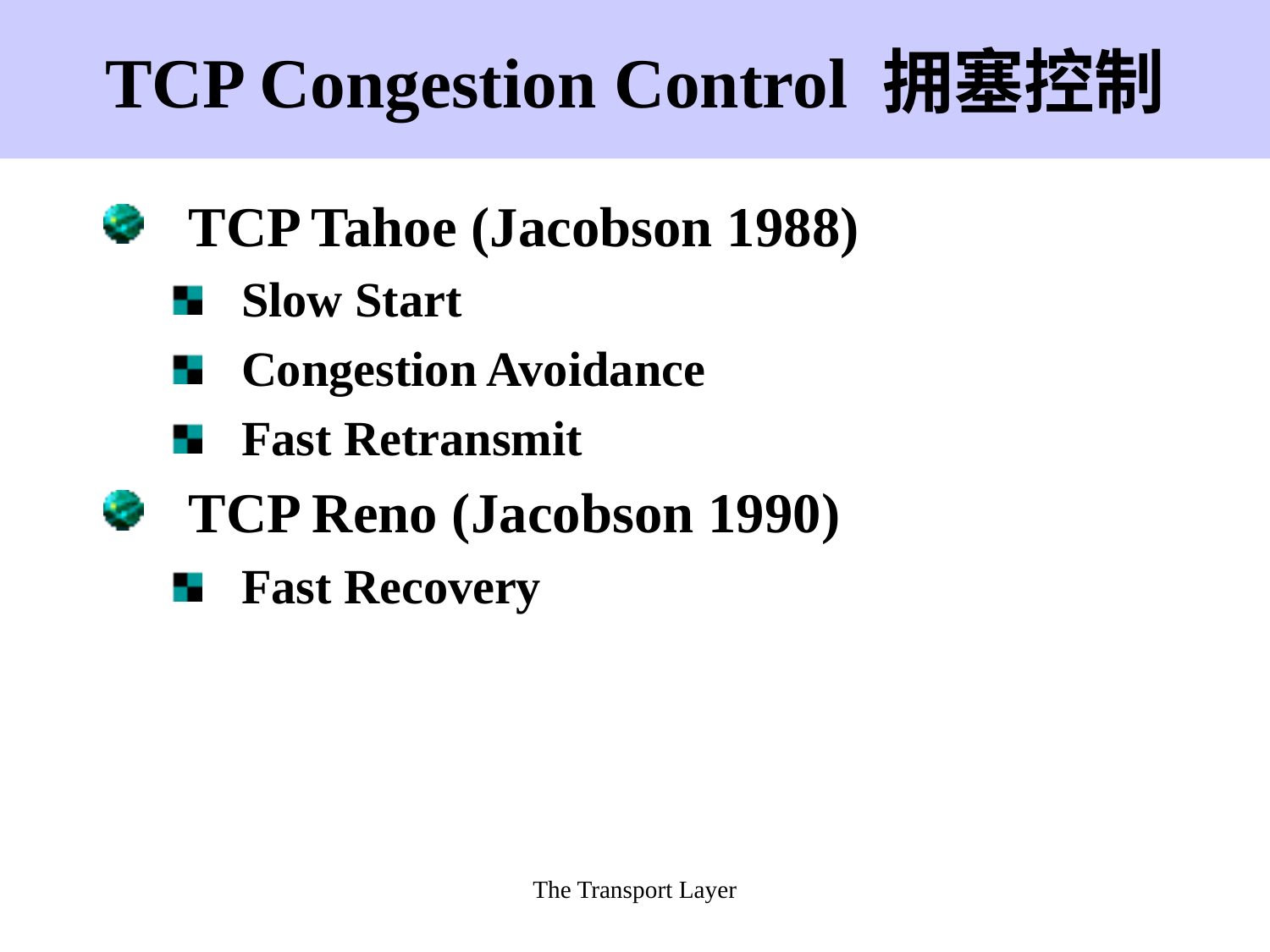

The Transport Layer
28
# TCP Congestion Control 拥塞控制
TCP Tahoe (Jacobson 1988)
Slow Start
Congestion Avoidance
Fast Retransmit
TCP Reno (Jacobson 1990)
Fast Recovery